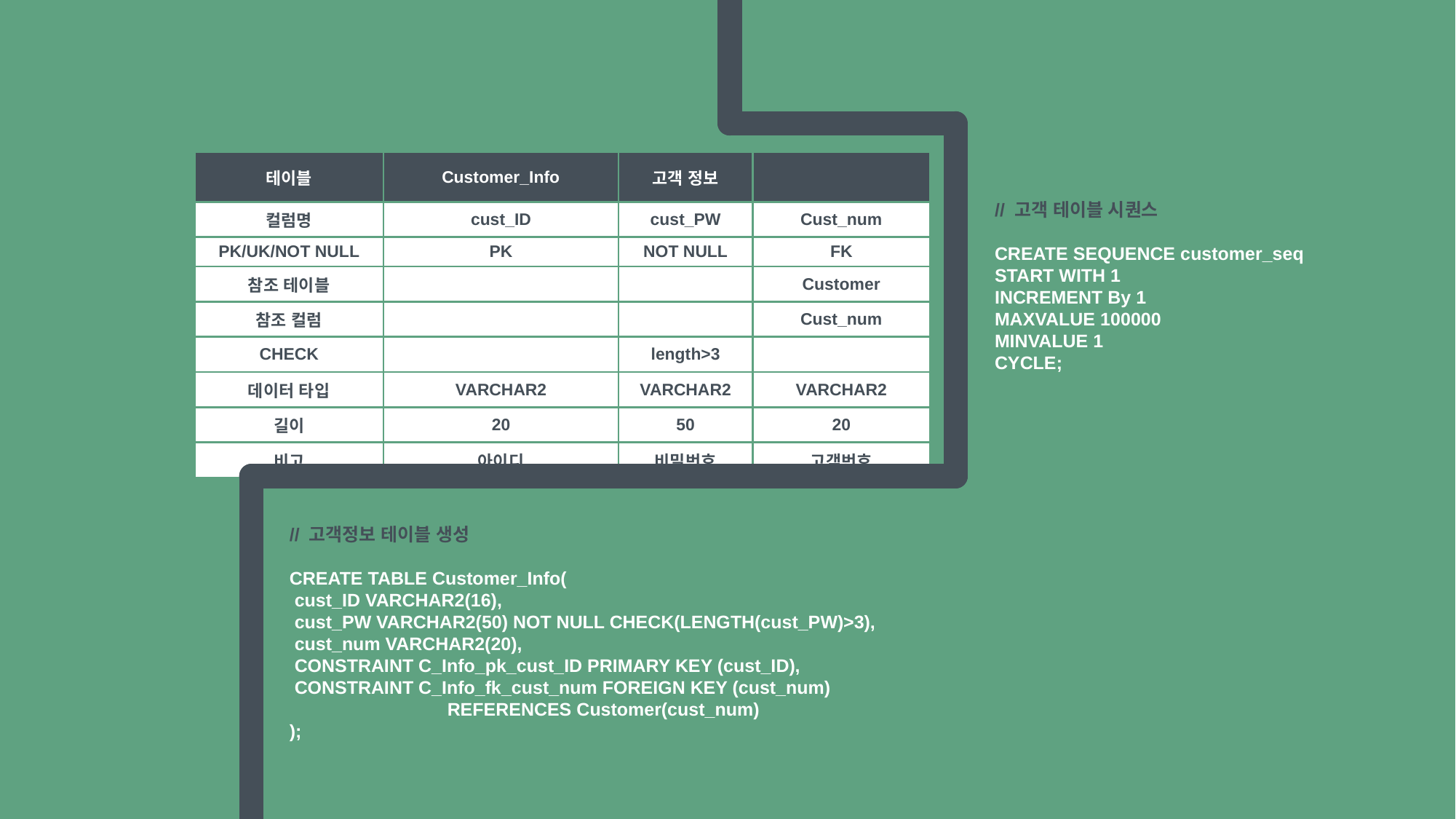

| 테이블 | Customer\_Info | 고객 정보 |  |
| --- | --- | --- | --- |
| 컬럼명 | cust\_ID | cust\_PW | Cust\_num |
| PK/UK/NOT NULL | PK | NOT NULL | FK |
| 참조 테이블 |  |  | Customer |
| 참조 컬럼 |  |  | Cust\_num |
| CHECK |  | length>3 |  |
| 데이터 타입 | VARCHAR2 | VARCHAR2 | VARCHAR2 |
| 길이 | 20 | 50 | 20 |
| 비고 | 아이디 | 비밀번호 | 고객번호 |
// 고객 테이블 시퀀스

CREATE SEQUENCE customer_seq
START WITH 1
INCREMENT By 1
MAXVALUE 100000
MINVALUE 1
CYCLE;
// 고객정보 테이블 생성

CREATE TABLE Customer_Info(
 cust_ID VARCHAR2(16),
 cust_PW VARCHAR2(50) NOT NULL CHECK(LENGTH(cust_PW)>3),
 cust_num VARCHAR2(20),
 CONSTRAINT C_Info_pk_cust_ID PRIMARY KEY (cust_ID),
 CONSTRAINT C_Info_fk_cust_num FOREIGN KEY (cust_num)
                               REFERENCES Customer(cust_num)
);